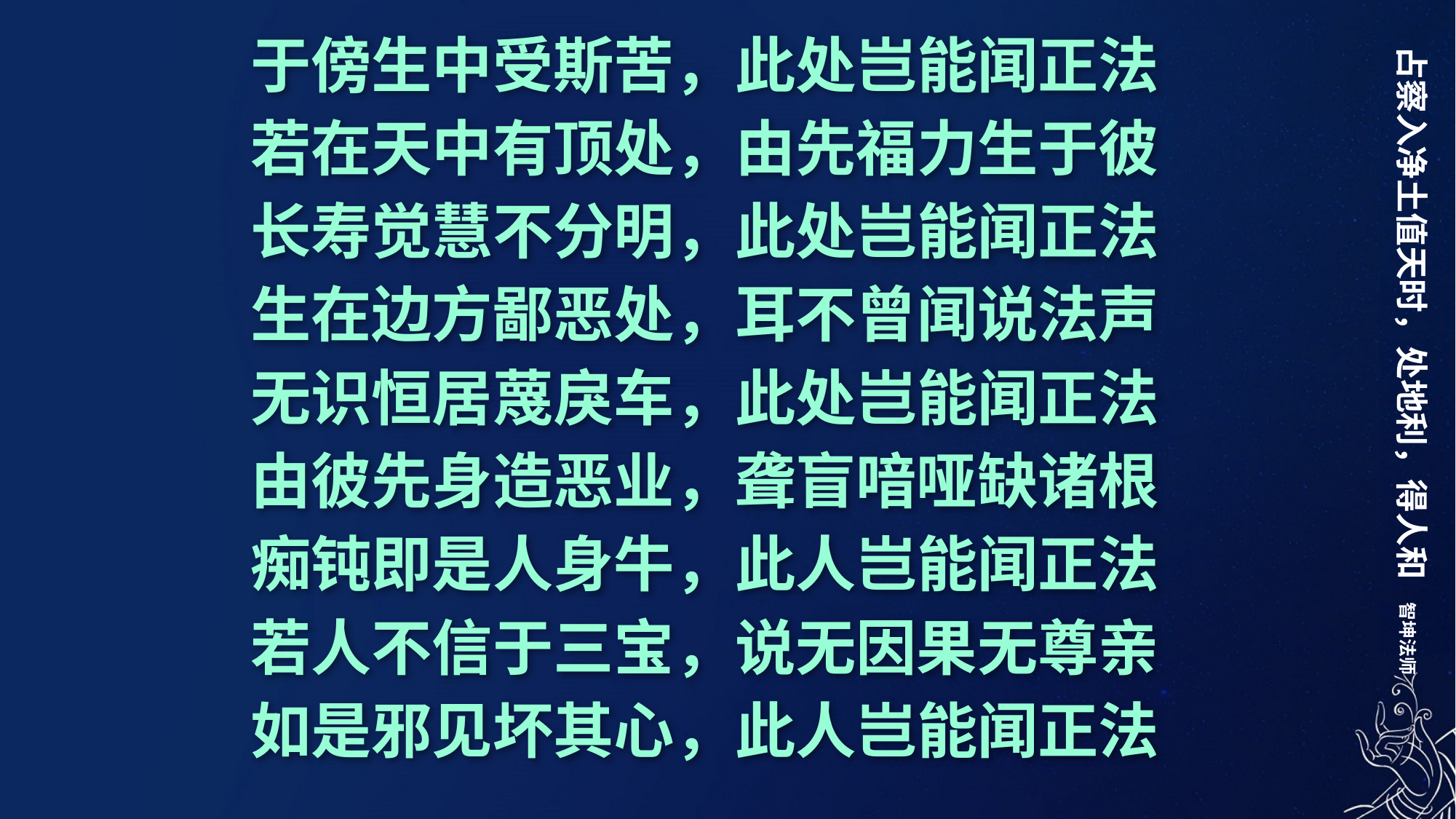

于傍生中受斯苦，此处岂能闻正法
若在天中有顶处，由先福力生于彼
长寿觉慧不分明，此处岂能闻正法
生在边方鄙恶处，耳不曾闻说法声
无识恒居蔑戾车，此处岂能闻正法
由彼先身造恶业，聋盲喑哑缺诸根
痴钝即是人身牛，此人岂能闻正法
若人不信于三宝，说无因果无尊亲
如是邪见坏其心，此人岂能闻正法